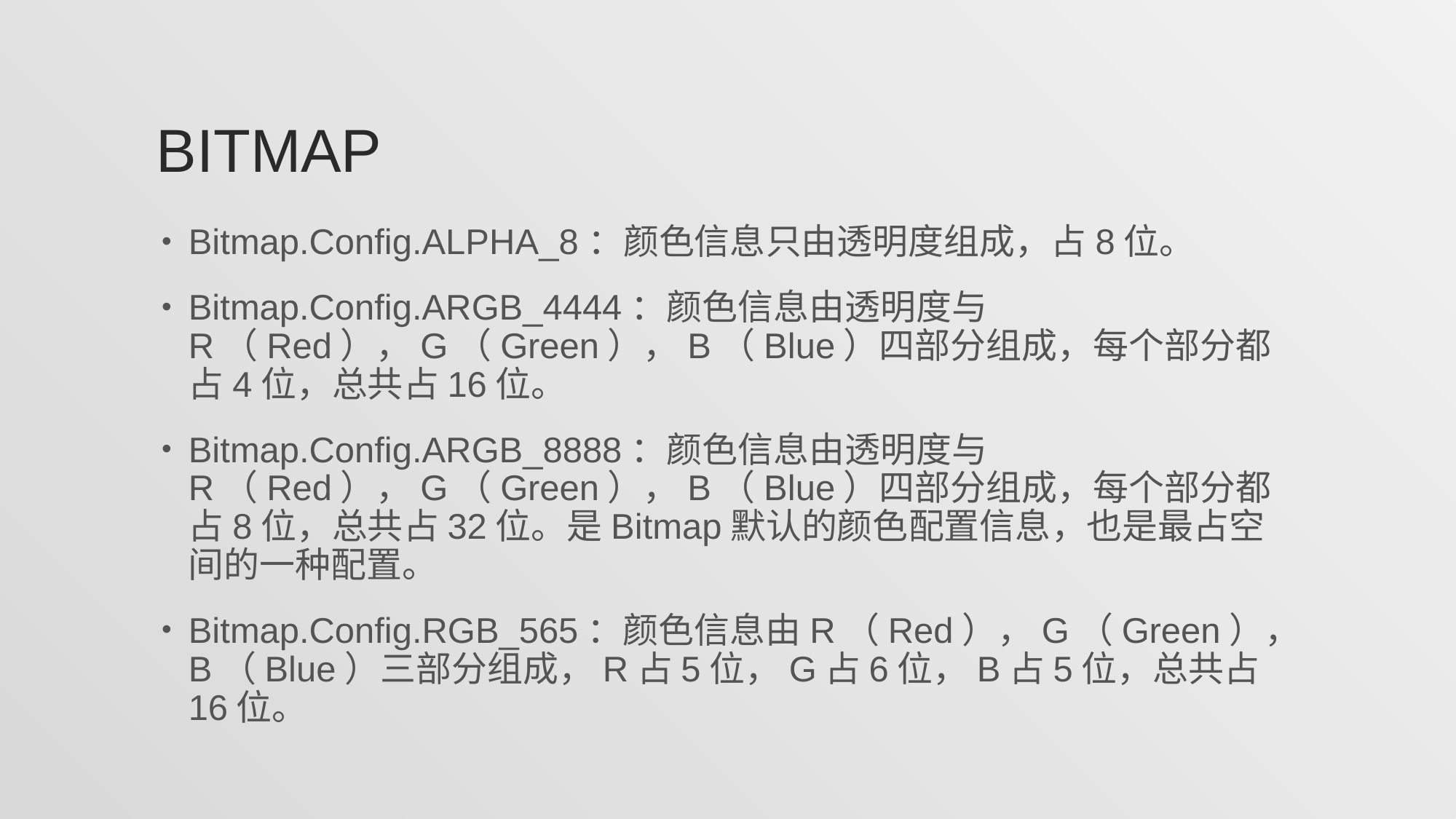

# bitmap
Bitmap.Config.ALPHA_8：颜色信息只由透明度组成，占8位。
Bitmap.Config.ARGB_4444：颜色信息由透明度与R（Red），G（Green），B（Blue）四部分组成，每个部分都占4位，总共占16位。
Bitmap.Config.ARGB_8888：颜色信息由透明度与R（Red），G（Green），B（Blue）四部分组成，每个部分都占8位，总共占32位。是Bitmap默认的颜色配置信息，也是最占空间的一种配置。
Bitmap.Config.RGB_565：颜色信息由R（Red），G（Green），B（Blue）三部分组成，R占5位，G占6位，B占5位，总共占16位。